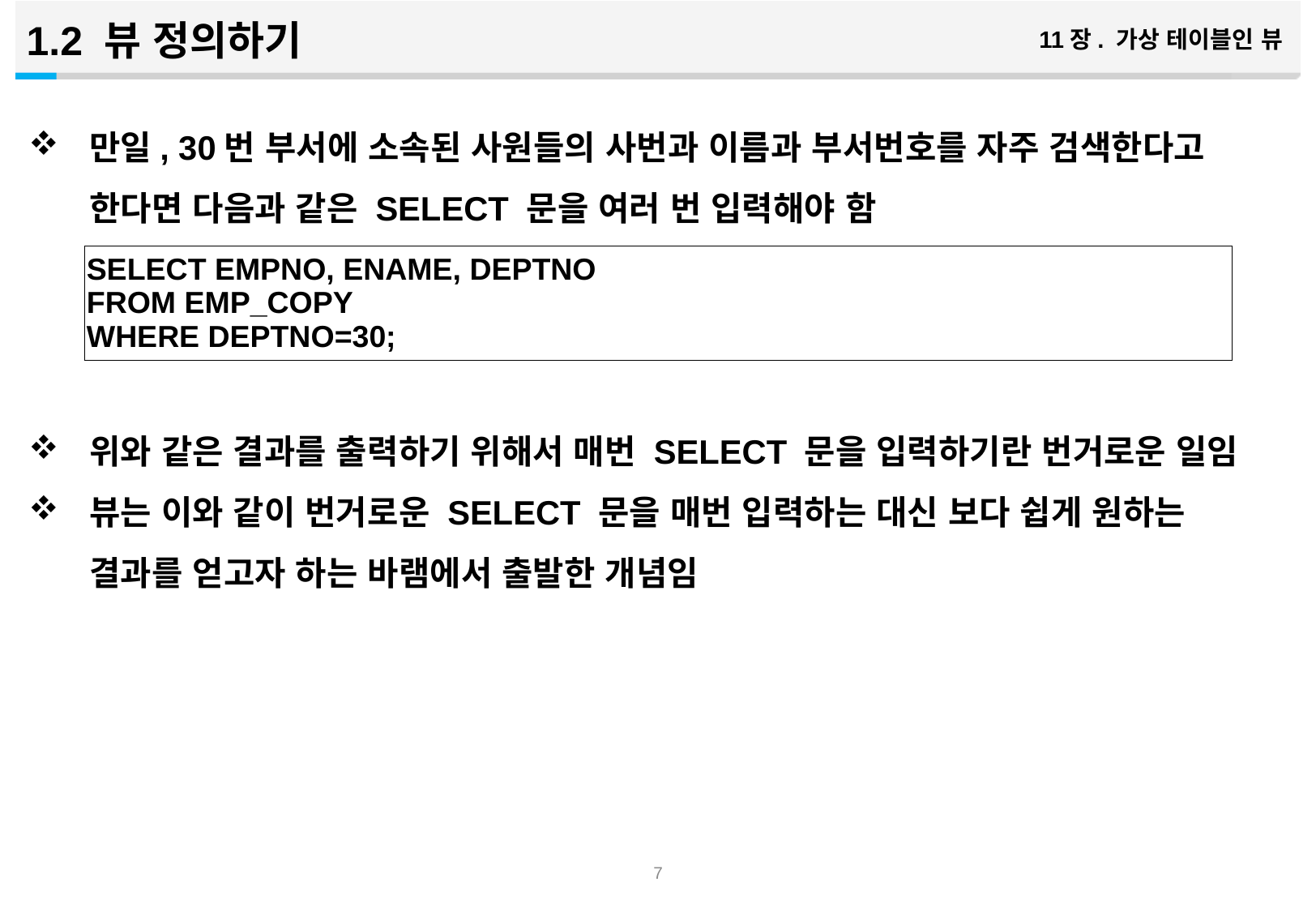

1.2 뷰 정의하기
11장. 가상 테이블인 뷰
만일, 30번 부서에 소속된 사원들의 사번과 이름과 부서번호를 자주 검색한다고 한다면 다음과 같은 SELECT 문을 여러 번 입력해야 함

위와 같은 결과를 출력하기 위해서 매번 SELECT 문을 입력하기란 번거로운 일임
뷰는 이와 같이 번거로운 SELECT 문을 매번 입력하는 대신 보다 쉽게 원하는 결과를 얻고자 하는 바램에서 출발한 개념임
| SELECT EMPNO, ENAME, DEPTNO FROM EMP\_COPY WHERE DEPTNO=30; |
| --- |
7